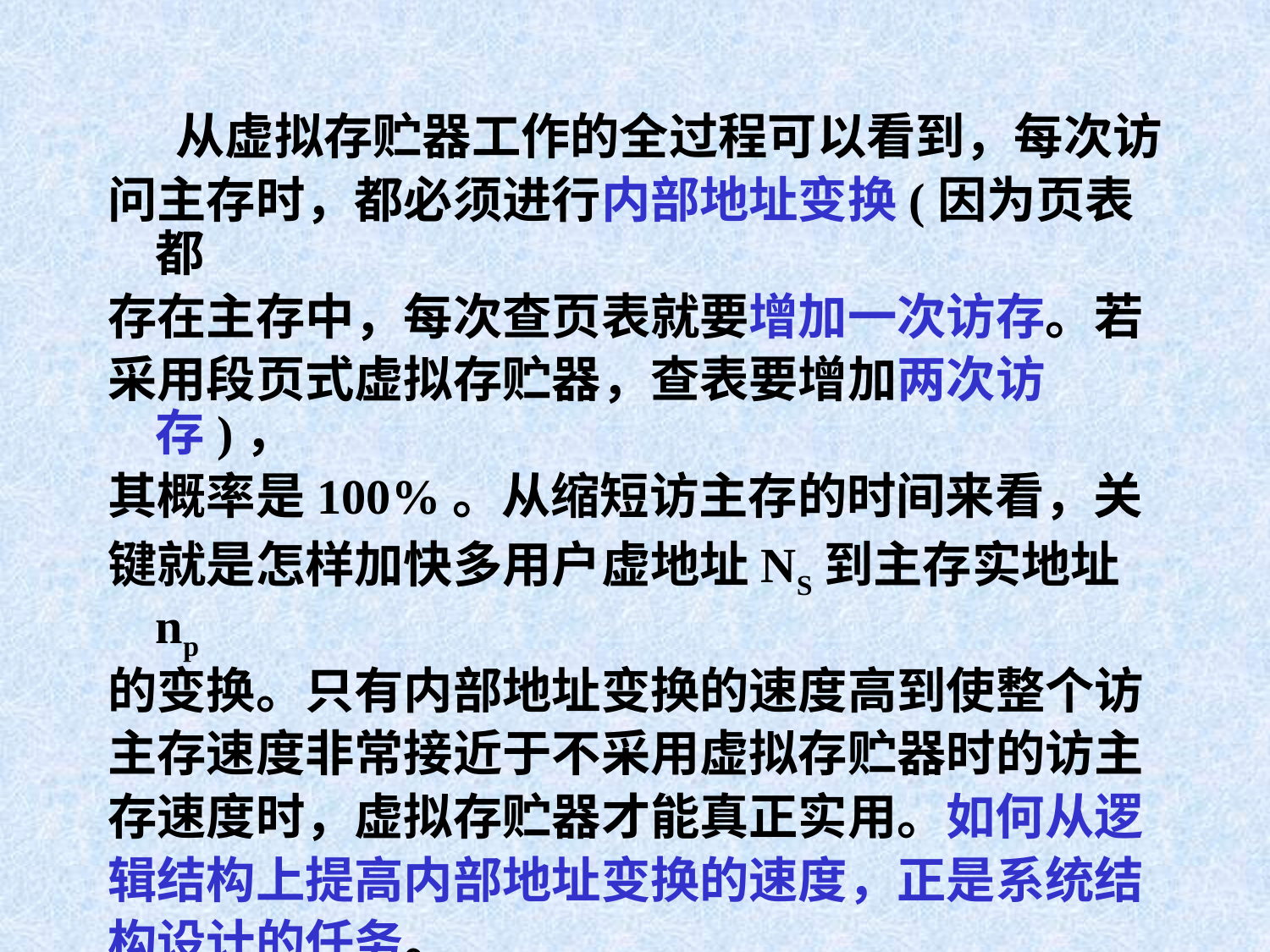

从虚拟存贮器工作的全过程可以看到，每次访
问主存时，都必须进行内部地址变换(因为页表都
存在主存中，每次查页表就要增加一次访存。若
采用段页式虚拟存贮器，查表要增加两次访存)，
其概率是100%。从缩短访主存的时间来看，关
键就是怎样加快多用户虚地址NS到主存实地址np
的变换。只有内部地址变换的速度高到使整个访
主存速度非常接近于不采用虚拟存贮器时的访主
存速度时，虚拟存贮器才能真正实用。如何从逻
辑结构上提高内部地址变换的速度，正是系统结
构设计的任务。